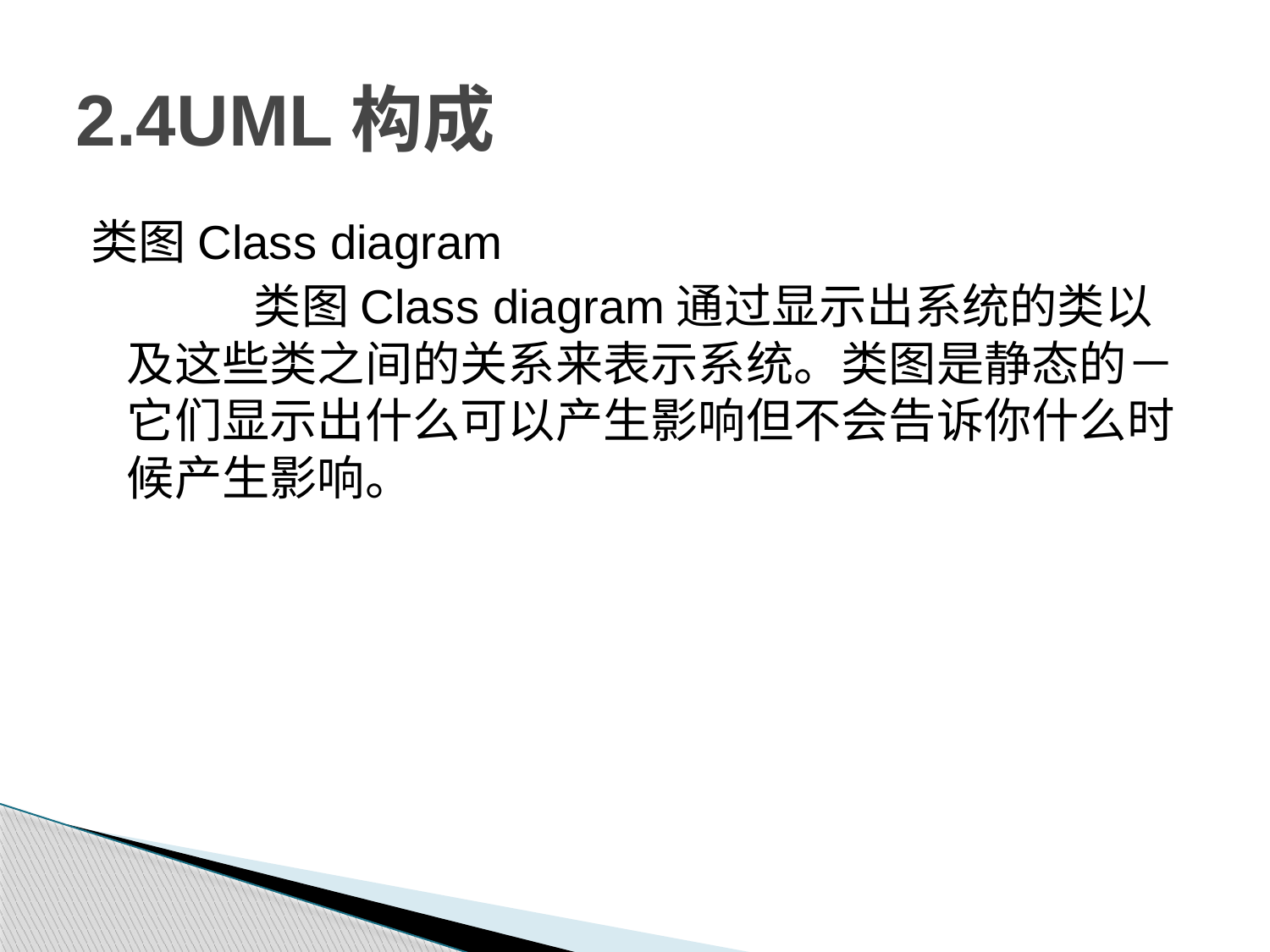

# 2.4UML构成
类图Class diagram
		类图Class diagram通过显示出系统的类以及这些类之间的关系来表示系统。类图是静态的－它们显示出什么可以产生影响但不会告诉你什么时候产生影响。